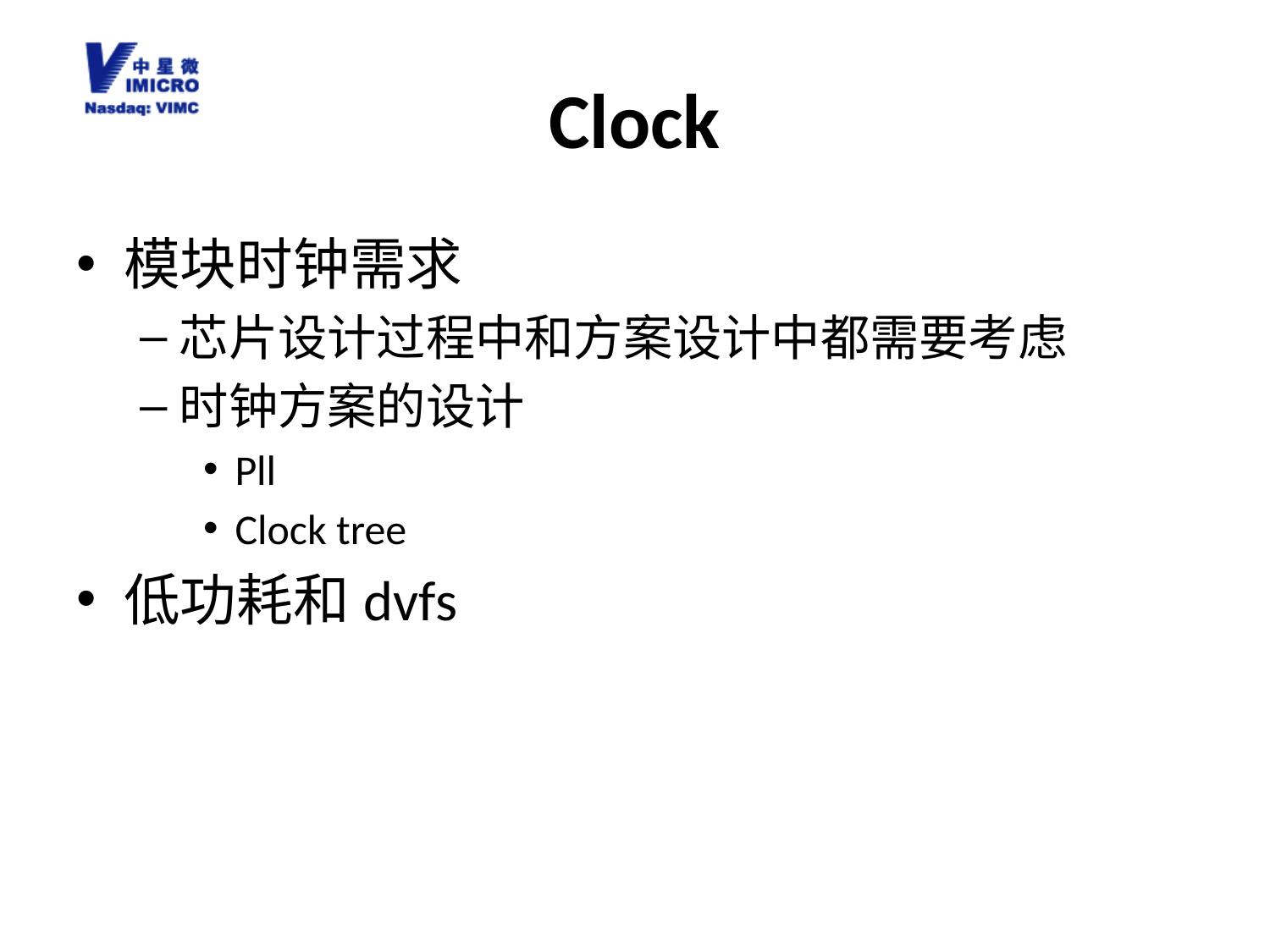

# Clock
模块时钟需求
芯片设计过程中和方案设计中都需要考虑
时钟方案的设计
Pll
Clock tree
低功耗和dvfs